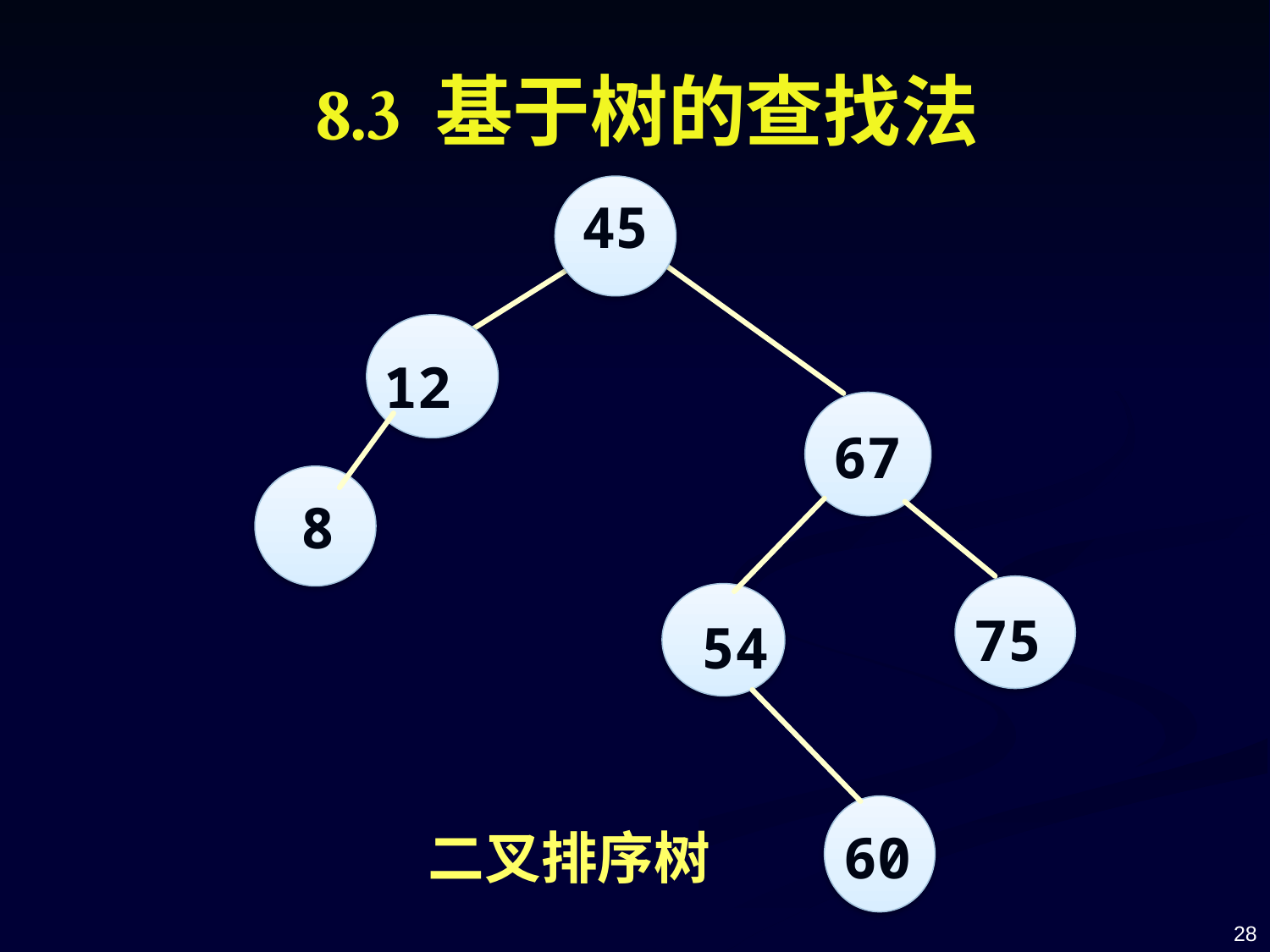

8.3 基于树的查找法

45

12

67

8

75
54

二叉排序树
60
28